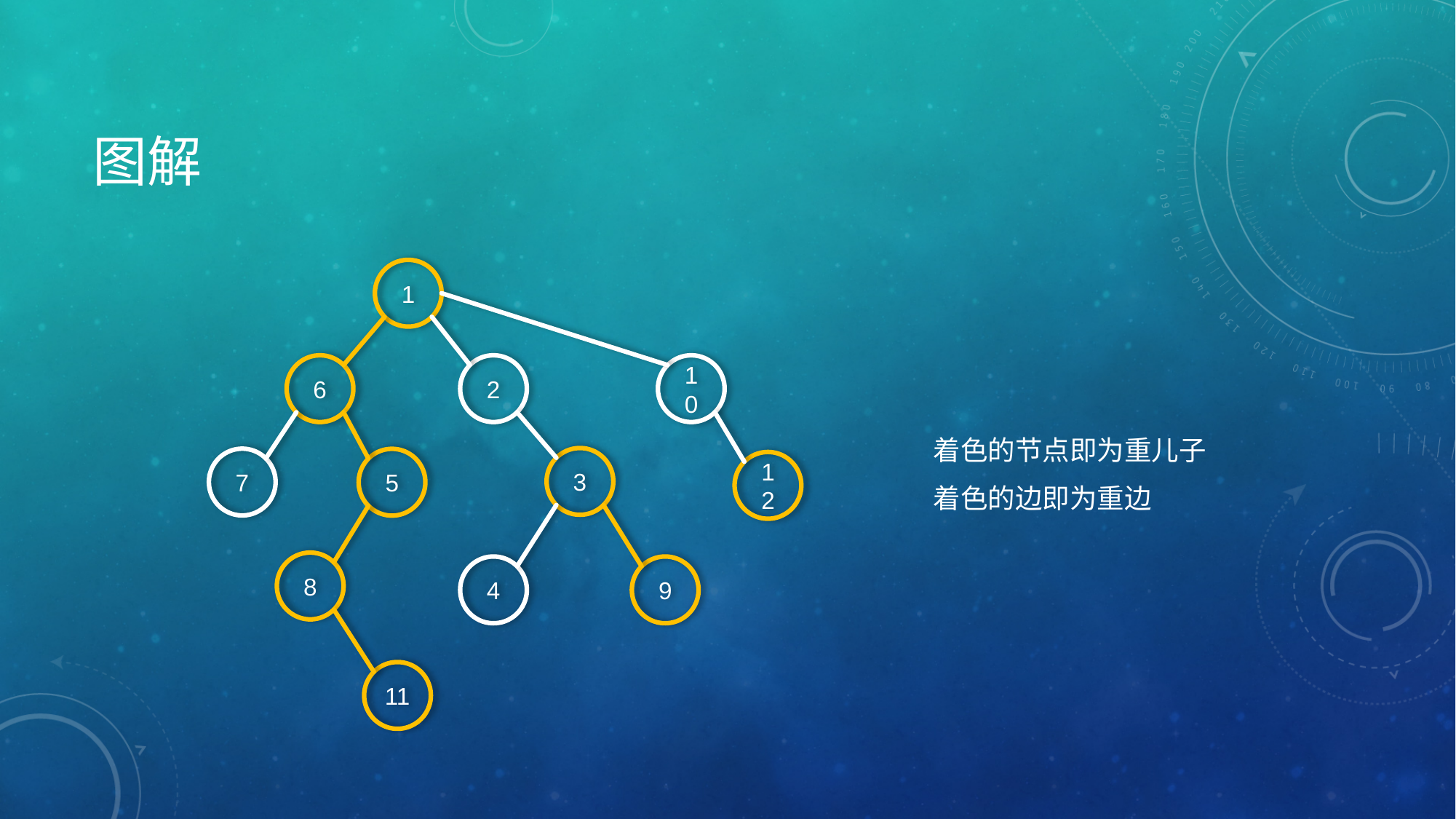

# 图解
着色的节点即为重儿子
着色的边即为重边
1
6
2
10
3
7
5
12
8
4
9
11